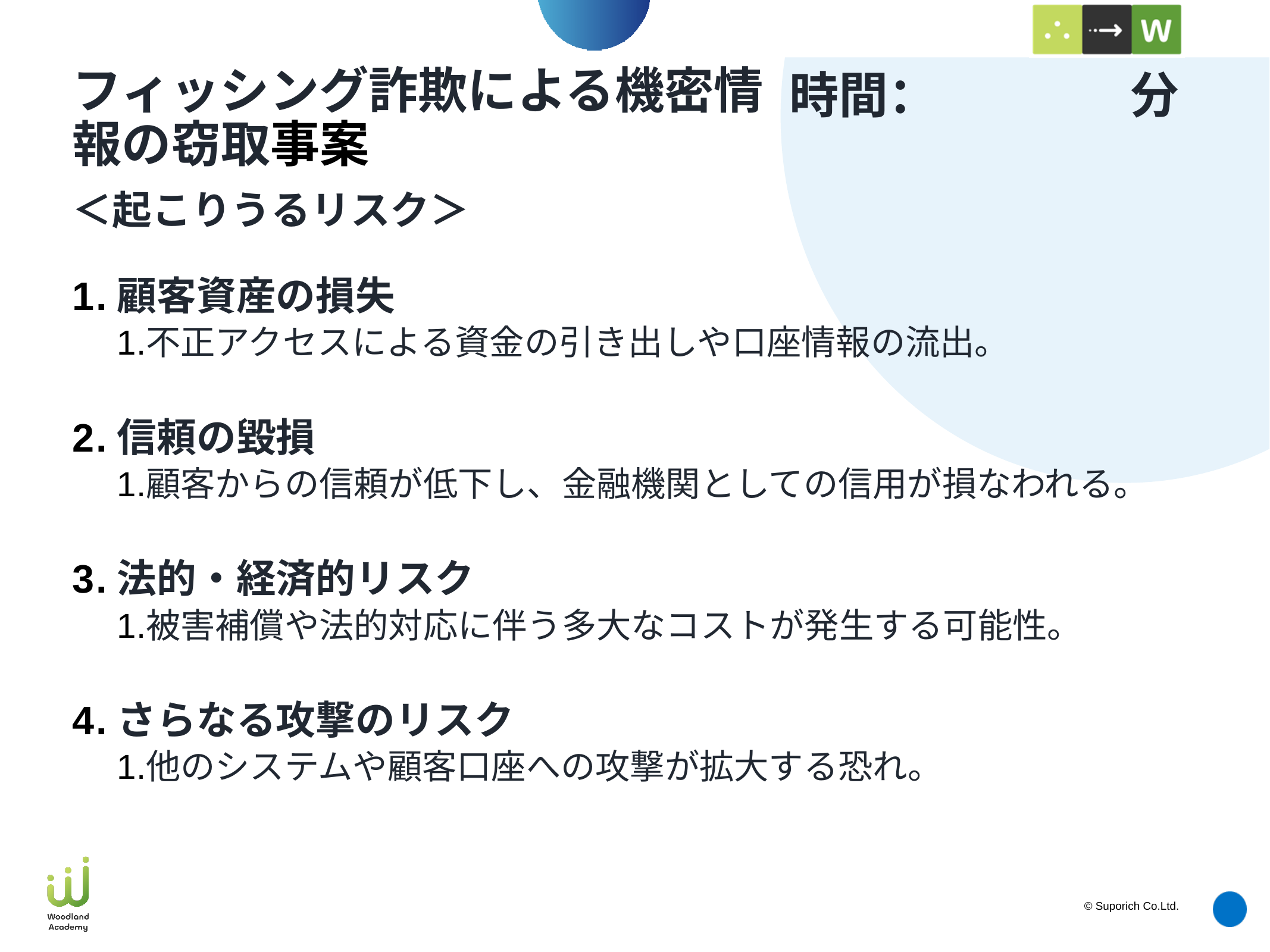

# フィッシング詐欺による機密情報の窃取事案
＜起こりうるリスク＞

顧客資産の損失
不正アクセスによる資金の引き出しや口座情報の流出。

信頼の毀損
顧客からの信頼が低下し、金融機関としての信用が損なわれる。

法的・経済的リスク
被害補償や法的対応に伴う多大なコストが発生する可能性。

さらなる攻撃のリスク
他のシステムや顧客口座への攻撃が拡大する恐れ。